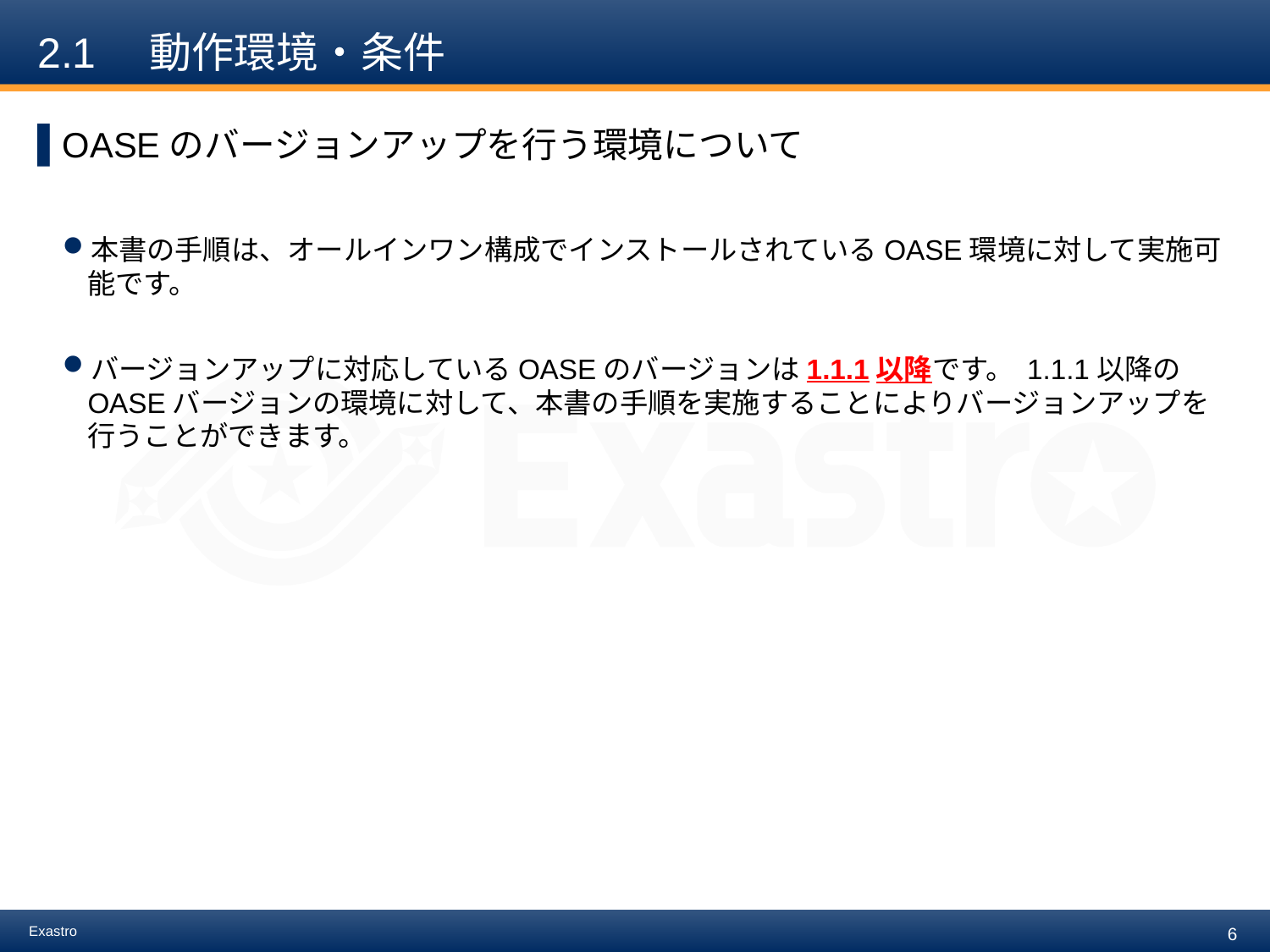

# 2.1　動作環境・条件
OASEのバージョンアップを行う環境について

本書の手順は、オールインワン構成でインストールされているOASE環境に対して実施可能です。

バージョンアップに対応しているOASEのバージョンは1.1.1以降です。 1.1.1以降のOASEバージョンの環境に対して、本書の手順を実施することによりバージョンアップを行うことができます。